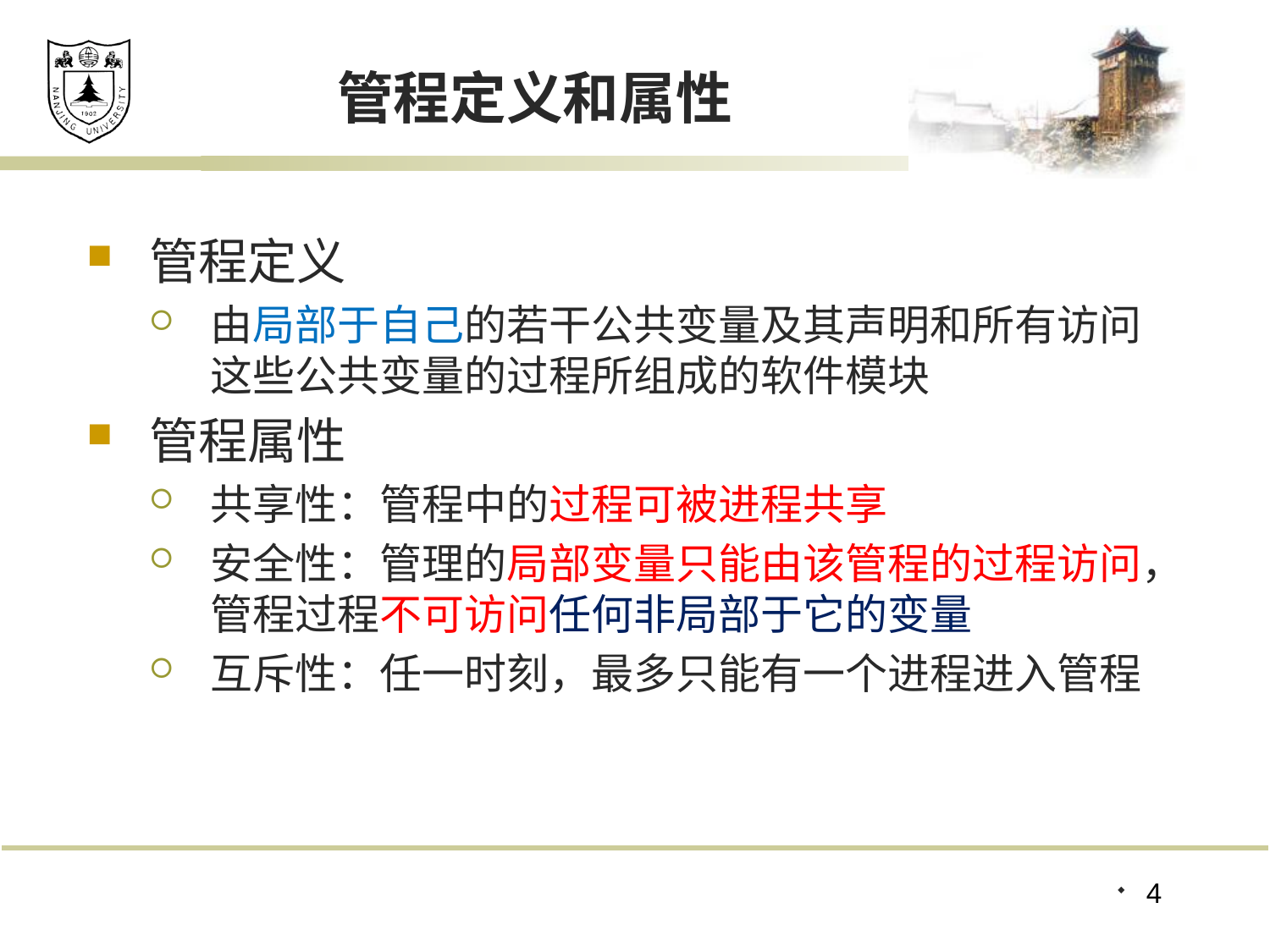

# 管程定义和属性
管程定义
由局部于自己的若干公共变量及其声明和所有访问这些公共变量的过程所组成的软件模块
管程属性
共享性：管程中的过程可被进程共享
安全性：管理的局部变量只能由该管程的过程访问，管程过程不可访问任何非局部于它的变量
互斥性：任一时刻，最多只能有一个进程进入管程
4